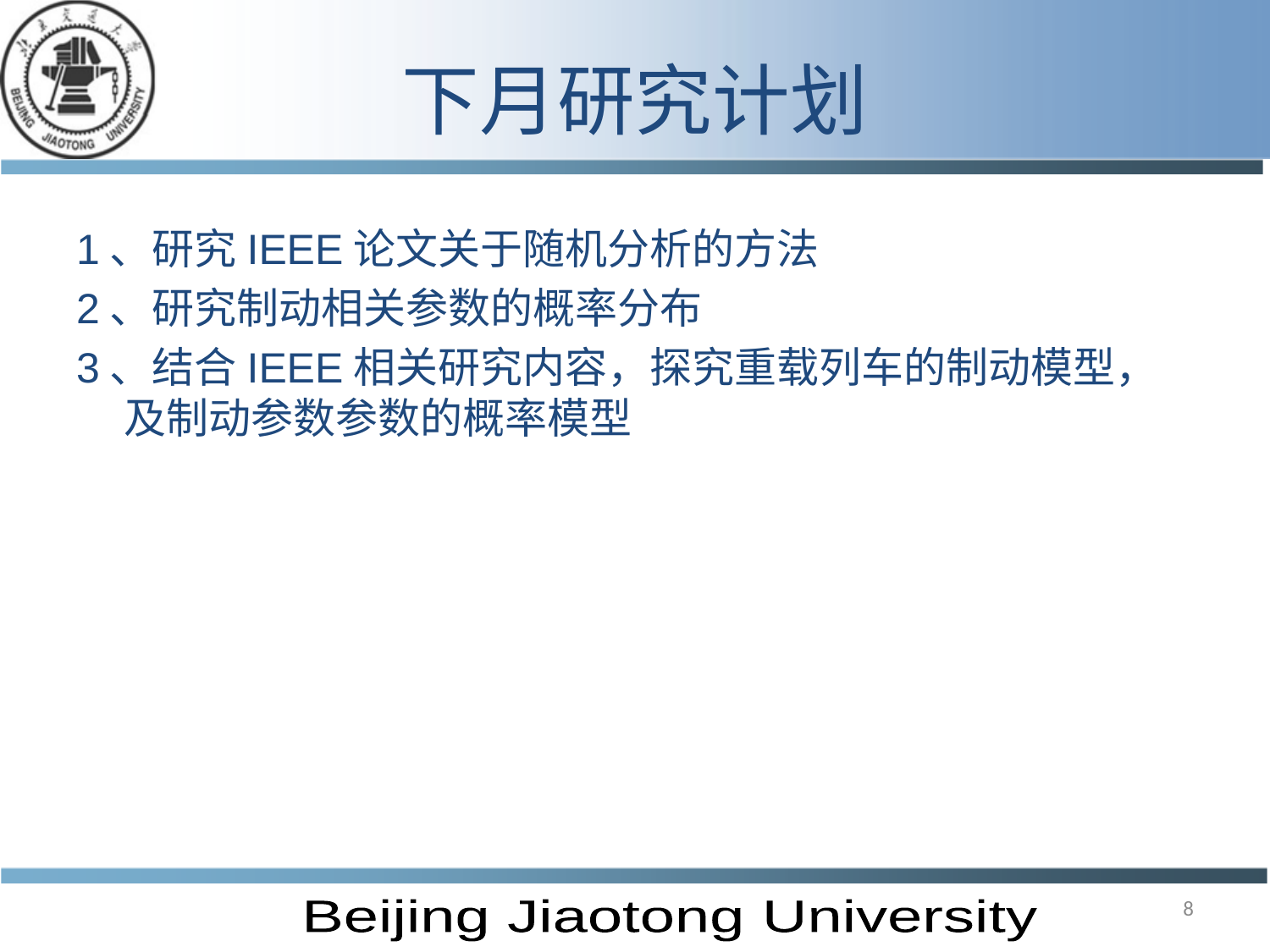

# 下月研究计划
1、研究IEEE论文关于随机分析的方法
2、研究制动相关参数的概率分布
3、结合IEEE相关研究内容，探究重载列车的制动模型，及制动参数参数的概率模型
8